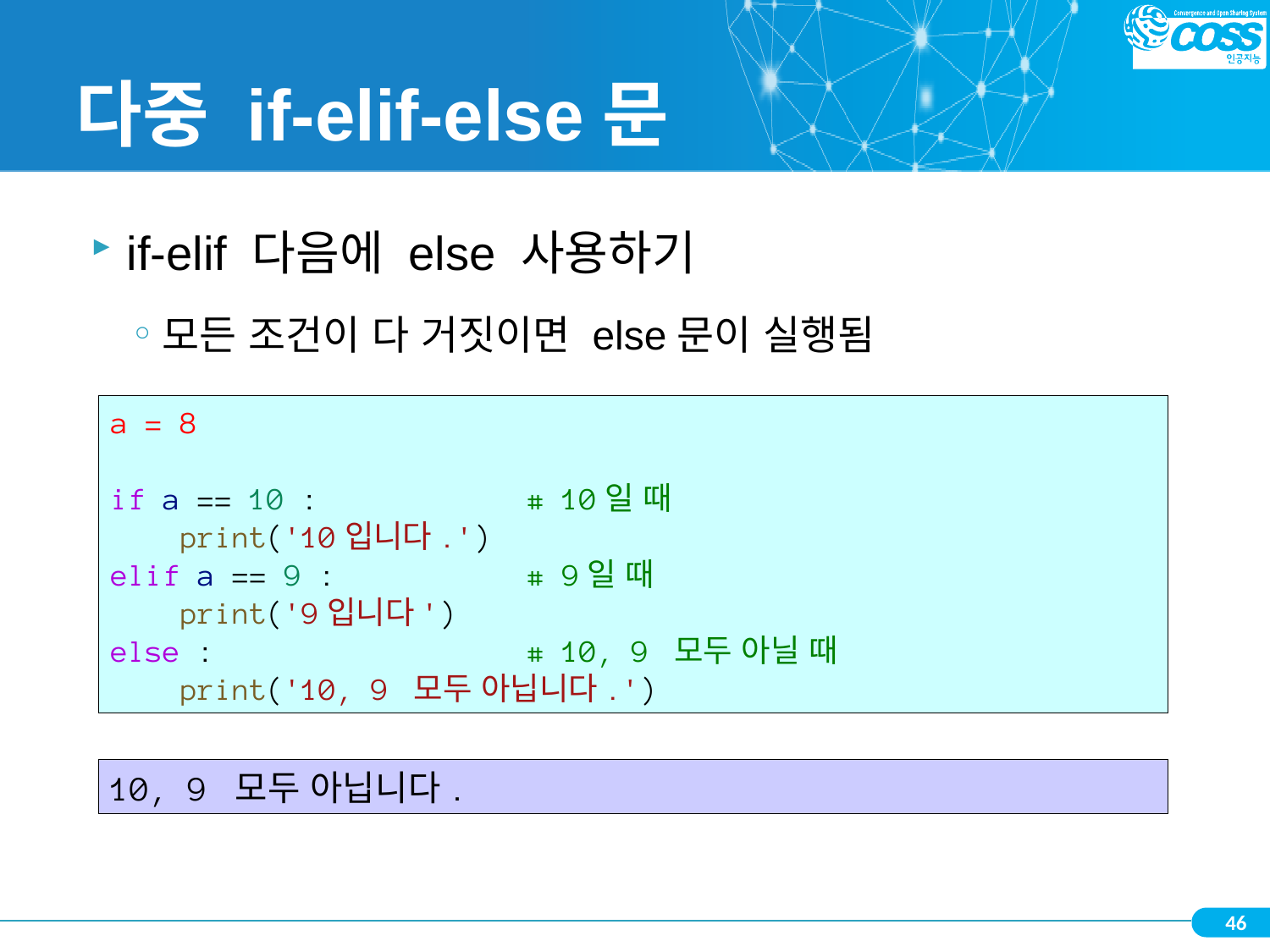

# 다중 if-elif-else문
if-elif 다음에 else 사용하기
모든 조건이 다 거짓이면 else문이 실행됨

a = 8
if a == 10 :            # 10일 때
    print('10입니다.')
elif a == 9 :           # 9일 때
    print('9입니다')
else :                  # 10, 9 모두 아닐 때
    print('10, 9 모두 아닙니다.')
10, 9 모두 아닙니다.